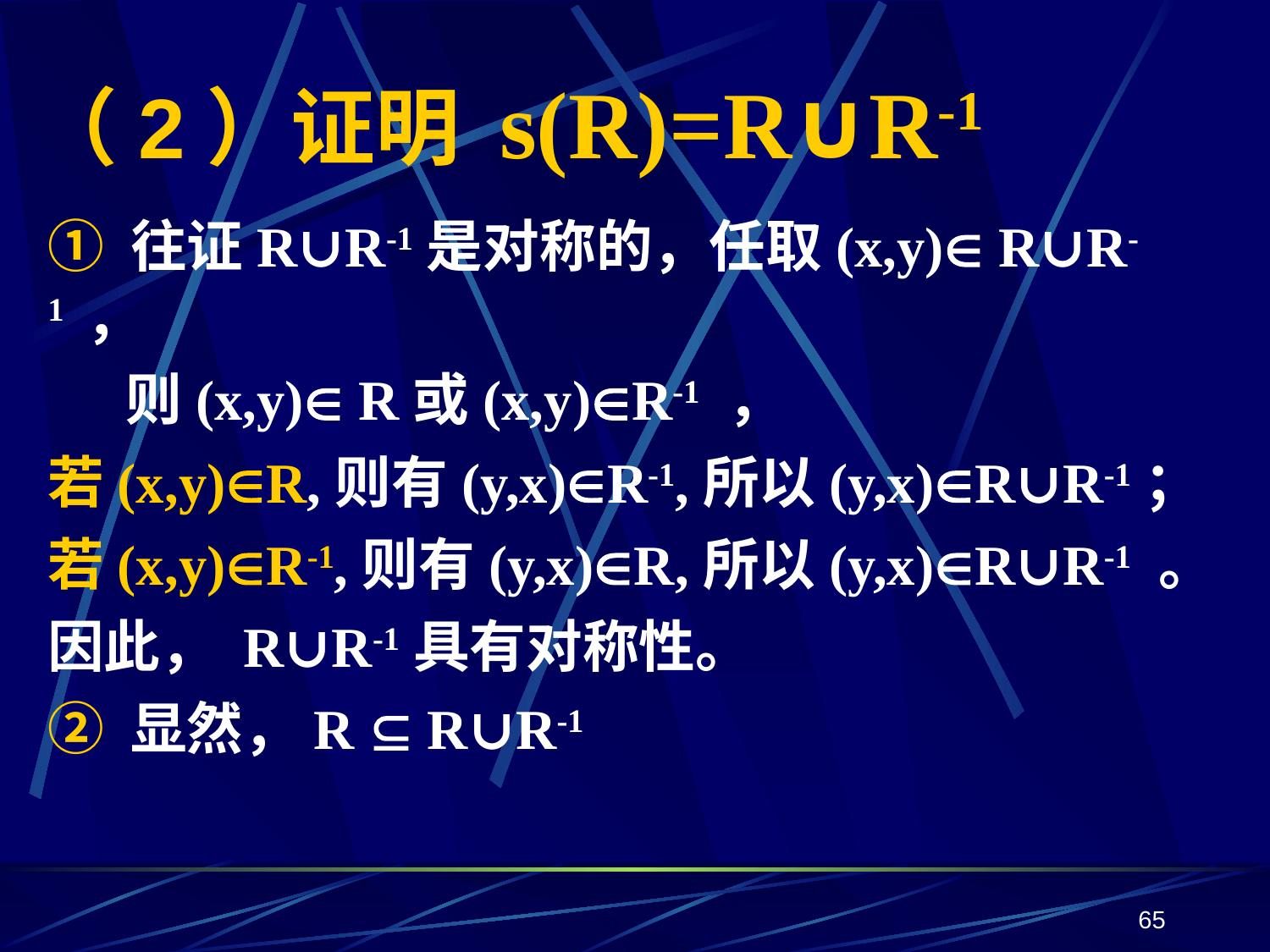

# （2）证明 s(R)=R∪R-1
① 往证R∪R-1是对称的，任取(x,y)∈ R∪R-1 ，
     则(x,y)∈ R或(x,y)∈R-1 ，
若(x,y)∈R,则有(y,x)∈R-1,所以(y,x)∈R∪R-1；
若(x,y)∈R-1,则有(y,x)∈R,所以(y,x)∈R∪R-1 。
因此， R∪R-1具有对称性。
② 显然，R ⊆ R∪R-1
65